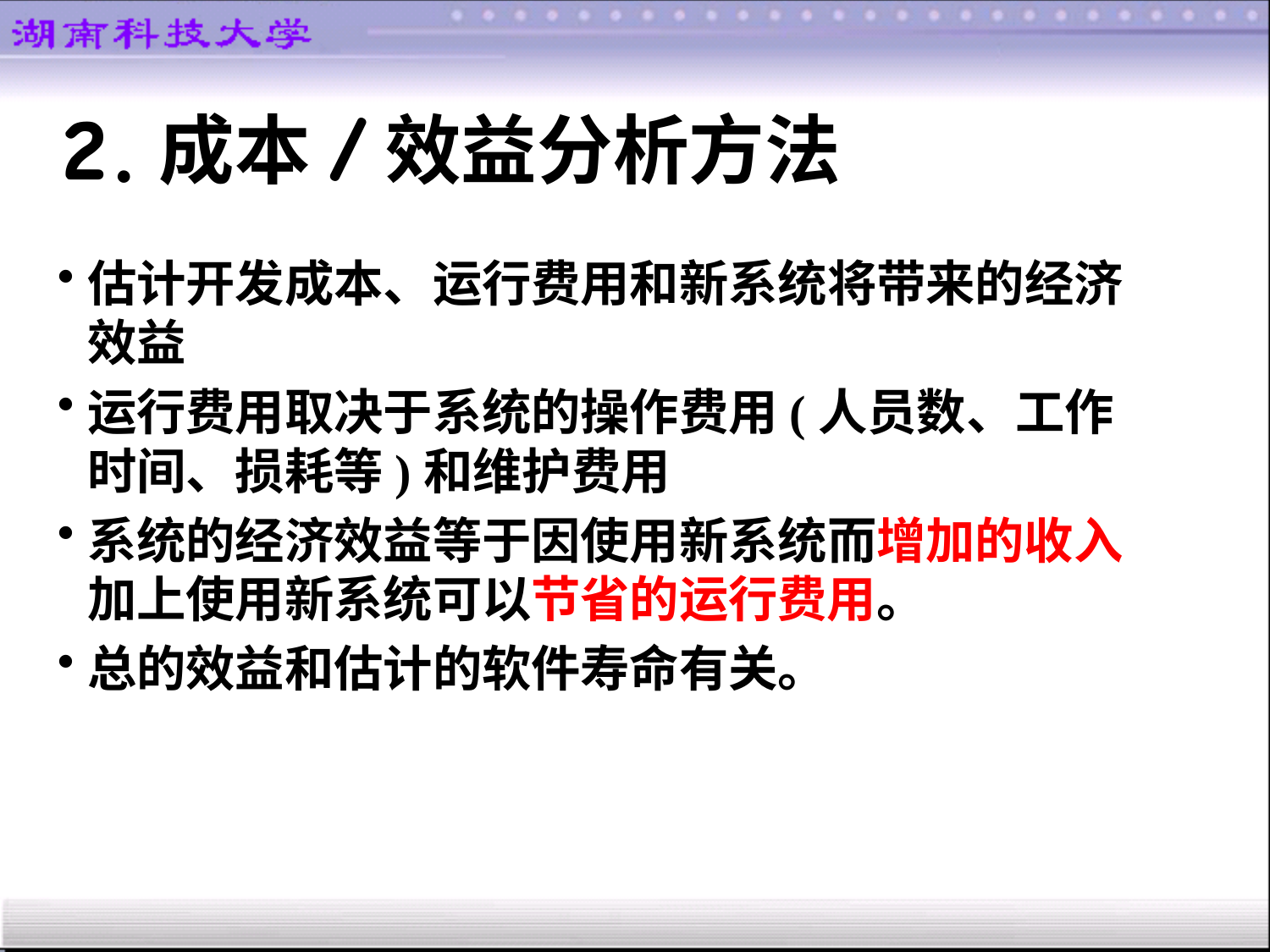

2.成本/效益分析方法
估计开发成本、运行费用和新系统将带来的经济效益
运行费用取决于系统的操作费用(人员数、工作时间、损耗等)和维护费用
系统的经济效益等于因使用新系统而增加的收入加上使用新系统可以节省的运行费用。
总的效益和估计的软件寿命有关。